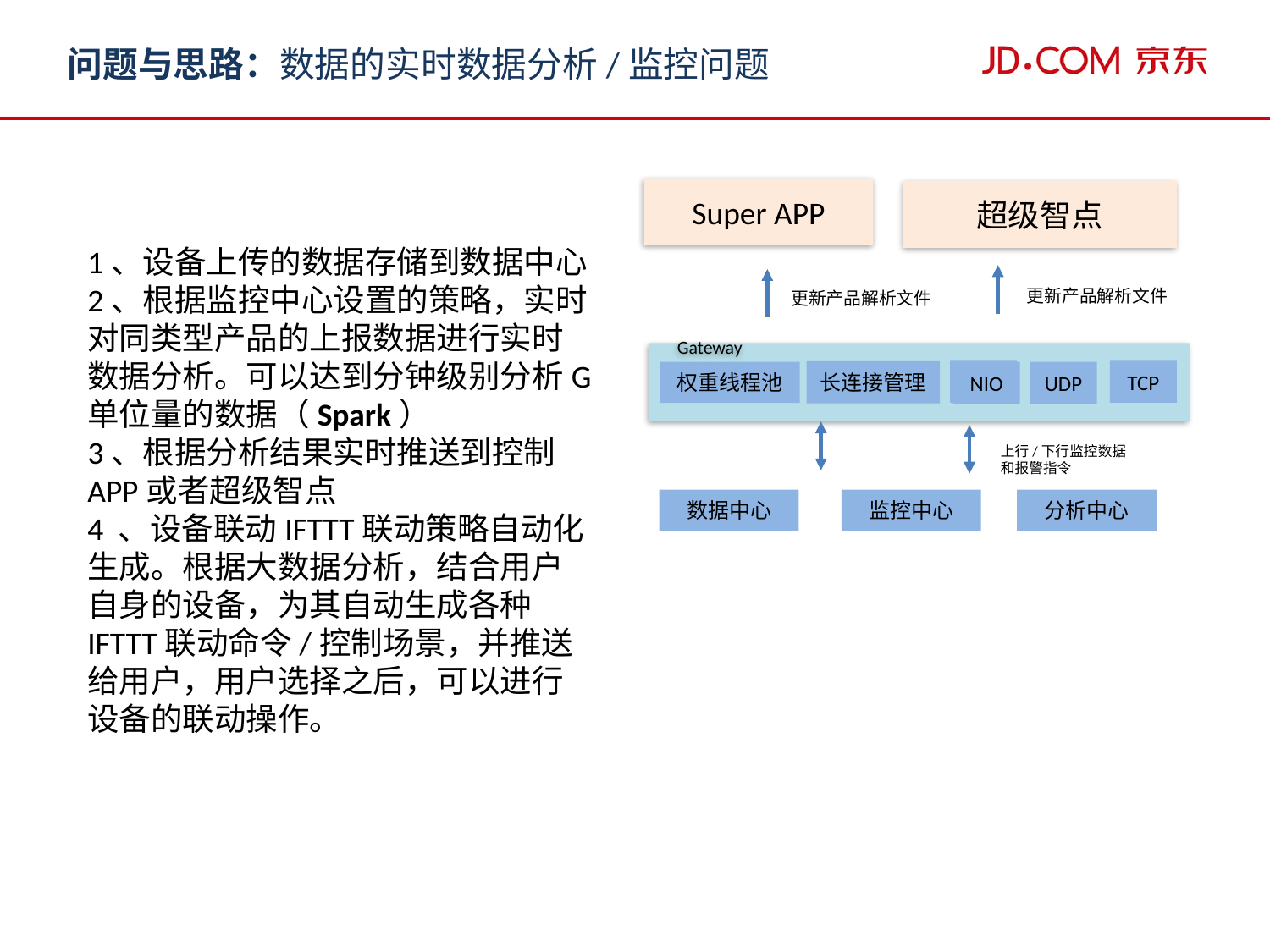

问题与思路：数据的实时数据分析/监控问题
Super APP
超级智点
1、设备上传的数据存储到数据中心
2、根据监控中心设置的策略，实时对同类型产品的上报数据进行实时数据分析。可以达到分钟级别分析G单位量的数据（Spark）
3、根据分析结果实时推送到控制APP或者超级智点
4 、设备联动IFTTT联动策略自动化生成。根据大数据分析，结合用户自身的设备，为其自动生成各种IFTTT联动命令/控制场景，并推送给用户，用户选择之后，可以进行设备的联动操作。
更新产品解析文件
更新产品解析文件
Gateway

NIO
TCP
长连接管理
权重线程池
NIO
UDP
上行/下行监控数据和报警指令
数据中心
监控中心
分析中心